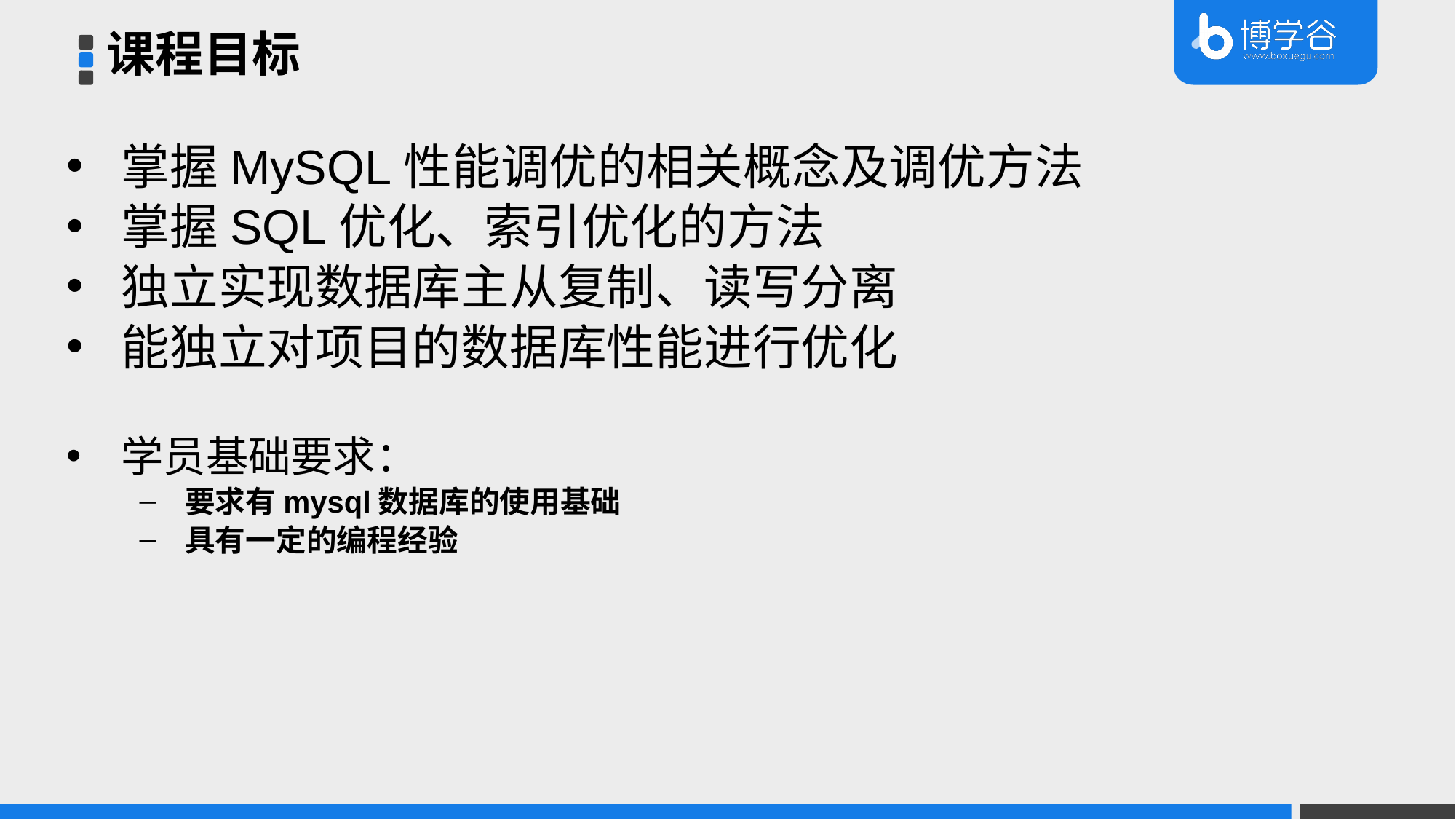

课程目标
掌握MySQL性能调优的相关概念及调优方法
掌握SQL优化、索引优化的方法
独立实现数据库主从复制、读写分离
能独立对项目的数据库性能进行优化

学员基础要求：
要求有mysql数据库的使用基础
具有一定的编程经验